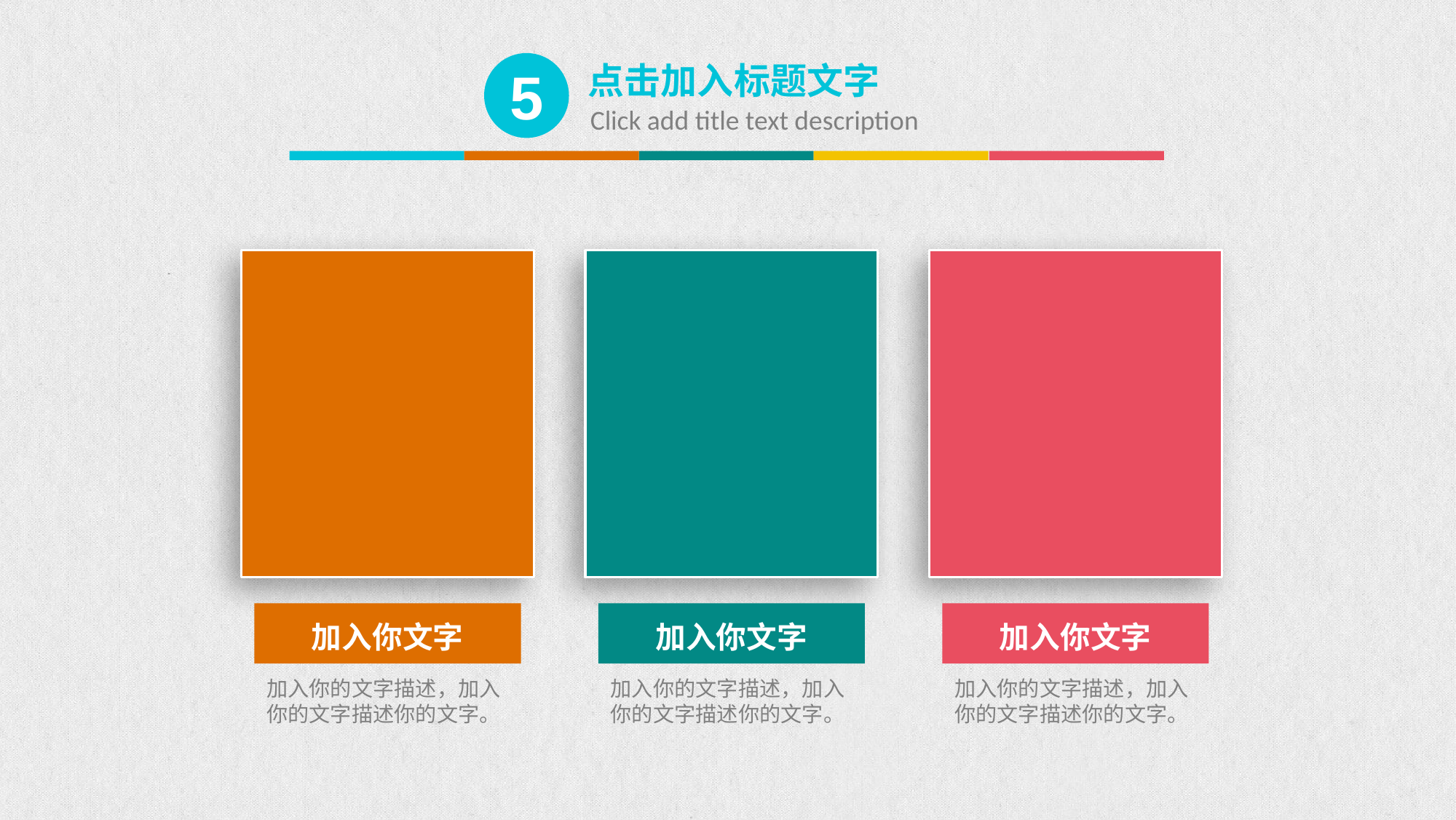

5
点击加入标题文字
Click add title text description

加入你文字
加入你文字
加入你文字
加入你的文字描述，加入你的文字描述你的文字。
加入你的文字描述，加入你的文字描述你的文字。
加入你的文字描述，加入你的文字描述你的文字。